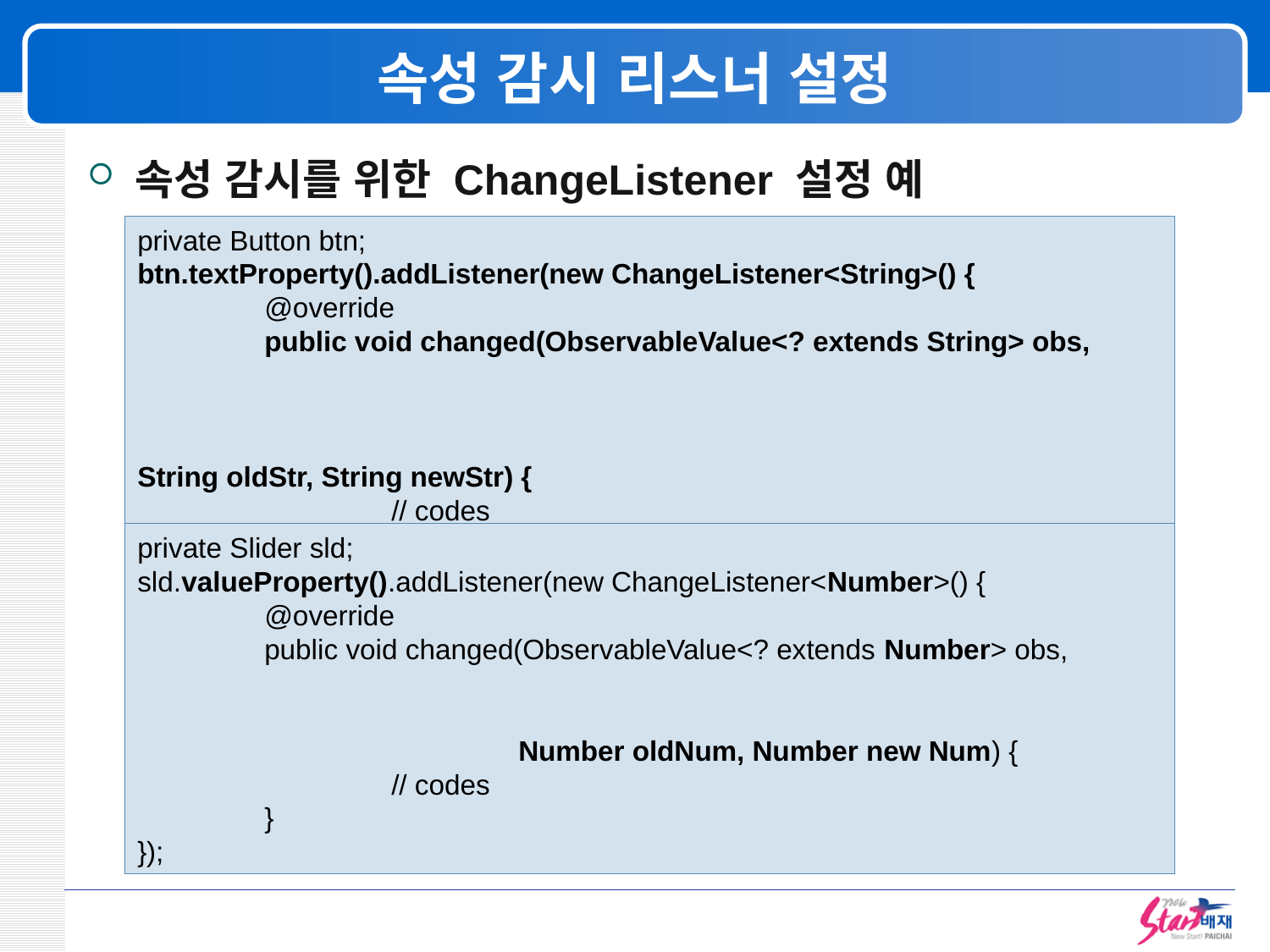

# 속성 감시 리스너 설정
속성 감시를 위한 ChangeListener 설정 예
private Button btn;
btn.textProperty().addListener(new ChangeListener<String>() {
	@override
	public void changed(ObservableValue<? extends String> obs,
																								String oldStr, String newStr) {
		// codes
	}
});
private Slider sld;
sld.valueProperty().addListener(new ChangeListener<Number>() {
	@override
	public void changed(ObservableValue<? extends Number> obs,
																			Number oldNum, Number new Num) {
		// codes
	}
});